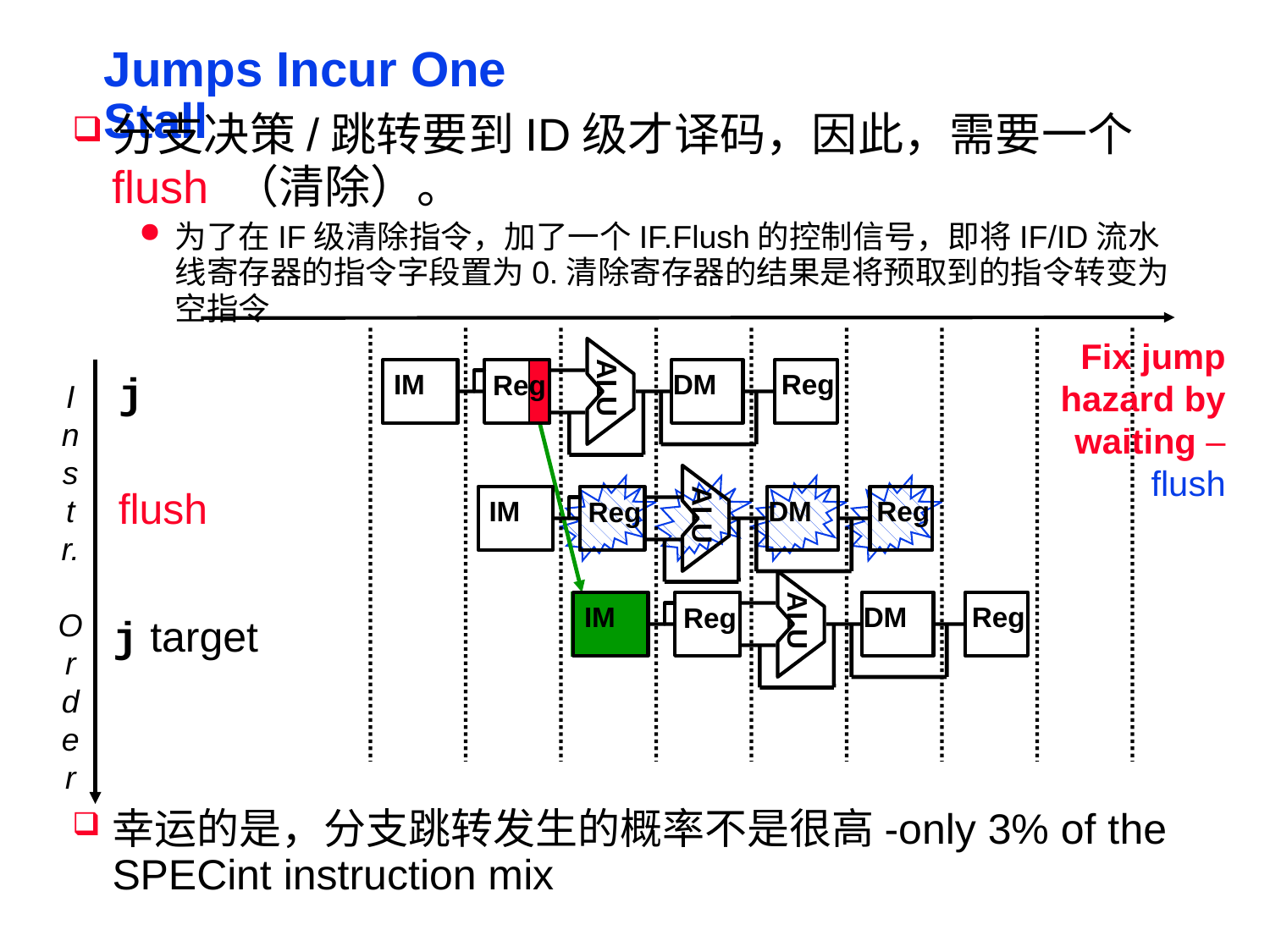

# Jumps Incur One Stall
分支决策/跳转要到ID级才译码，因此，需要一个flush （清除）。
为了在IF级清除指令，加了一个IF.Flush的控制信号，即将IF/ID流水线寄存器的指令字段置为0.清除寄存器的结果是将预取到的指令转变为空指令

Fix jump hazard by waiting – flush

ALU

IM

DM
Reg
Reg

j

I
n
s
t
r.

O
r
d
e
r

ALU

IM

DM
Reg
Reg

flush

ALU

IM

DM
Reg
Reg

j target
幸运的是，分支跳转发生的概率不是很高-only 3% of the SPECint instruction mix